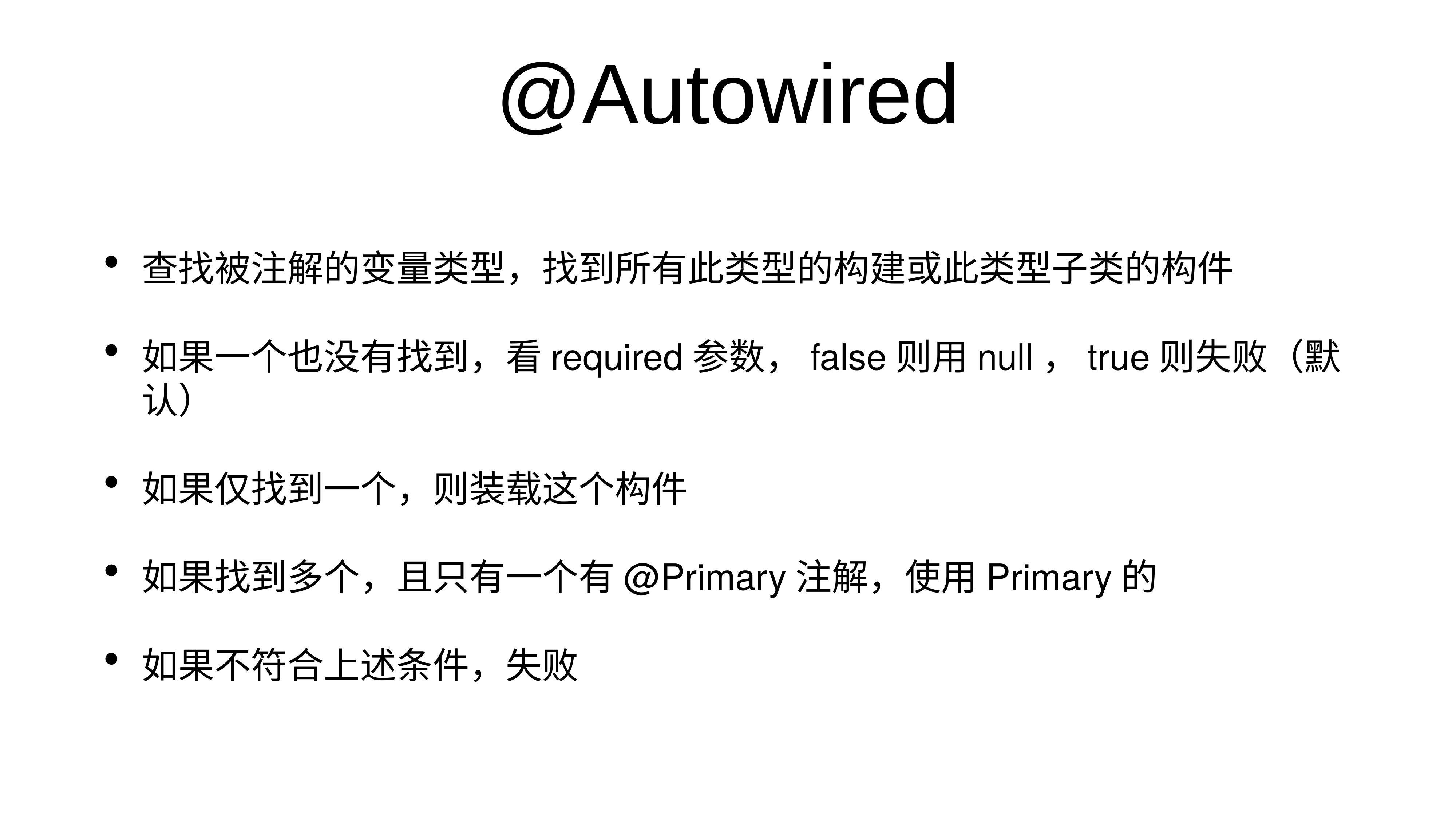

# @Autowired
查找被注解的变量类型，找到所有此类型的构建或此类型子类的构件
如果一个也没有找到，看required参数，false则用null，true则失败（默认）
如果仅找到一个，则装载这个构件
如果找到多个，且只有一个有@Primary注解，使用Primary的
如果不符合上述条件，失败